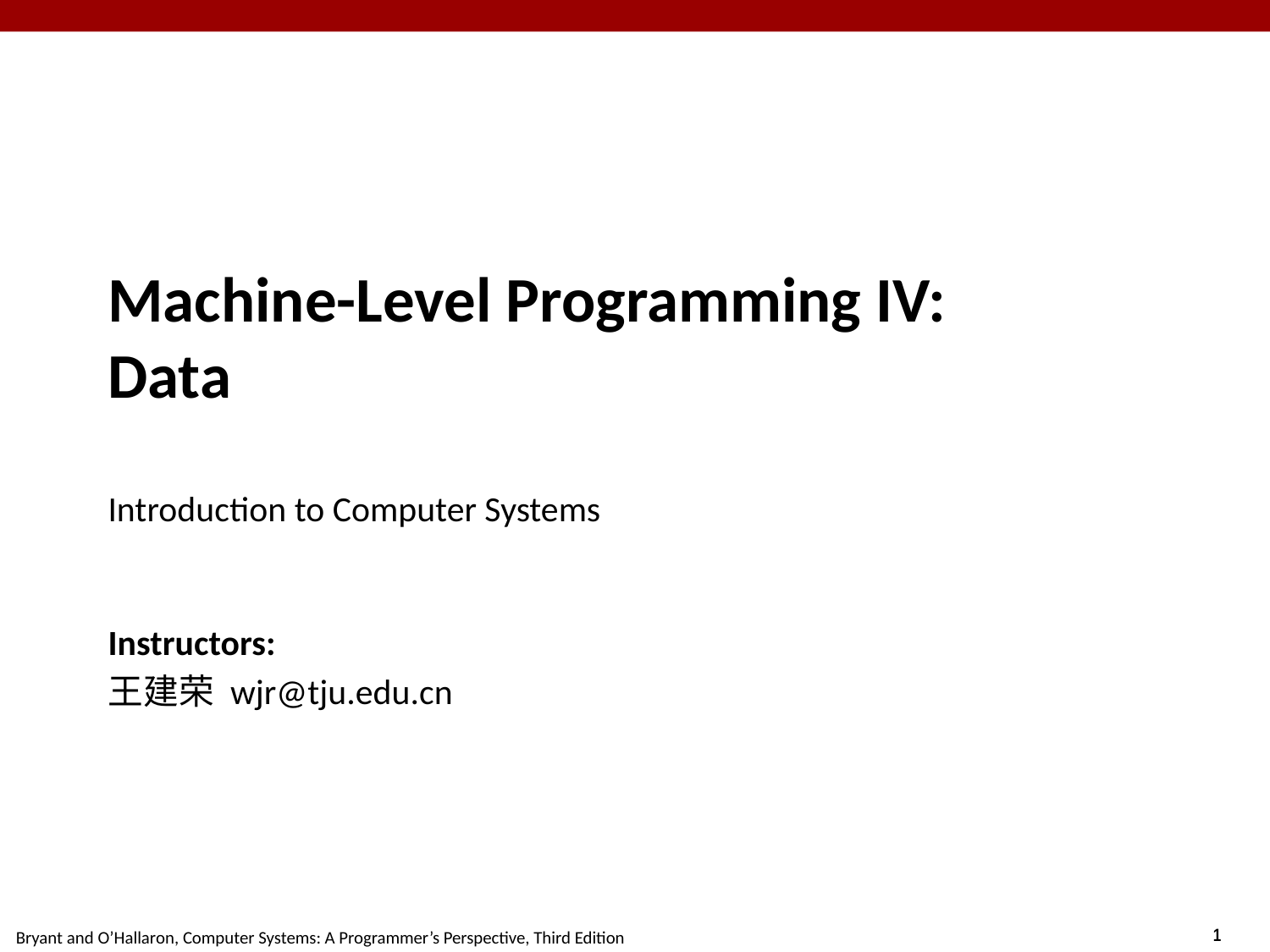

# Machine-Level Programming IV: Data Introduction to Computer Systems
Instructors:
王建荣 wjr@tju.edu.cn